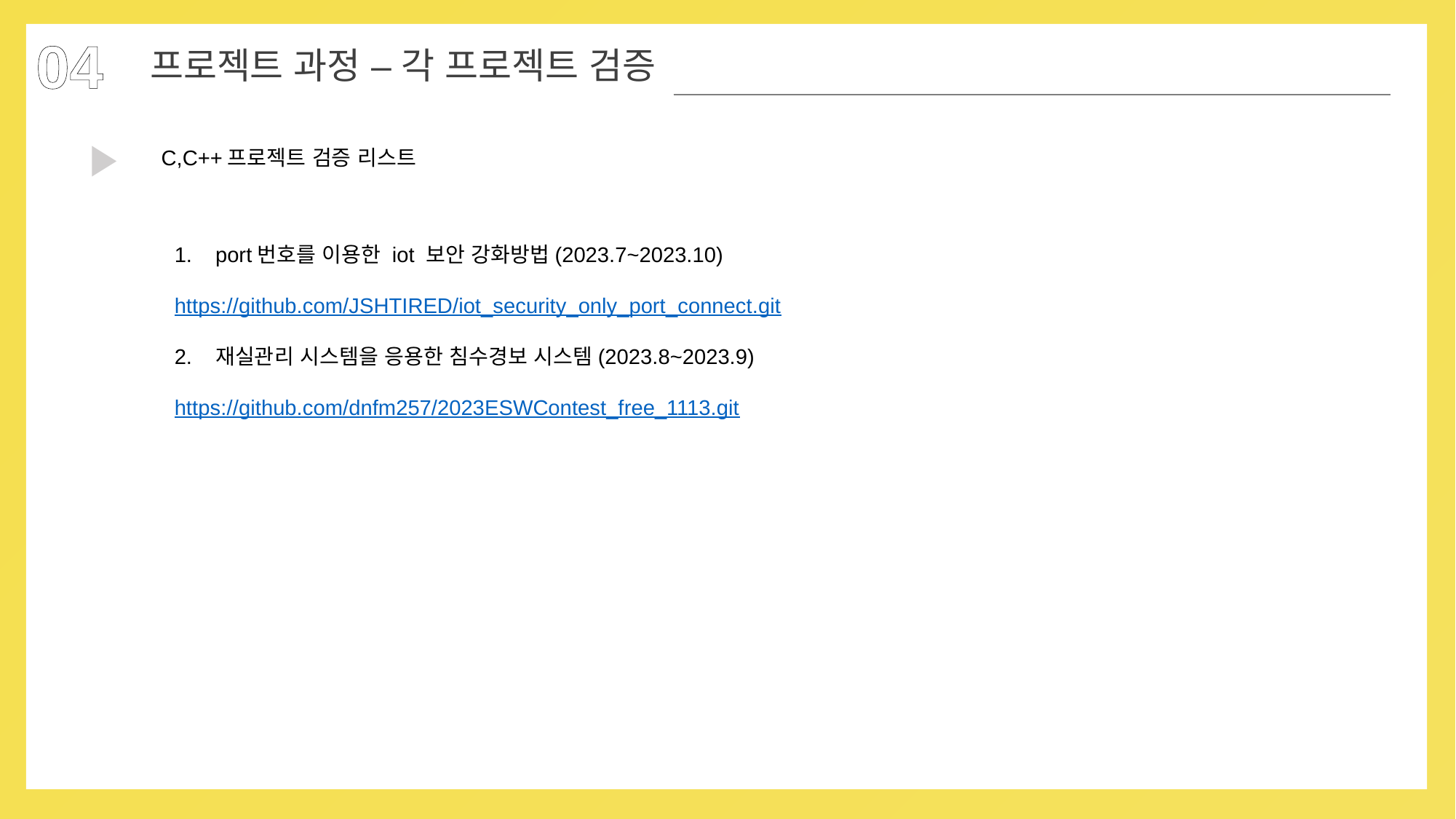

04
04

프로젝트 과정 – 각 프로젝트 검증
▶
C,C++프로젝트 검증 리스트
port번호를 이용한 iot 보안 강화방법(2023.7~2023.10)

https://github.com/JSHTIRED/iot_security_only_port_connect.git

재실관리 시스템을 응용한 침수경보 시스템(2023.8~2023.9)

https://github.com/dnfm257/2023ESWContest_free_1113.git